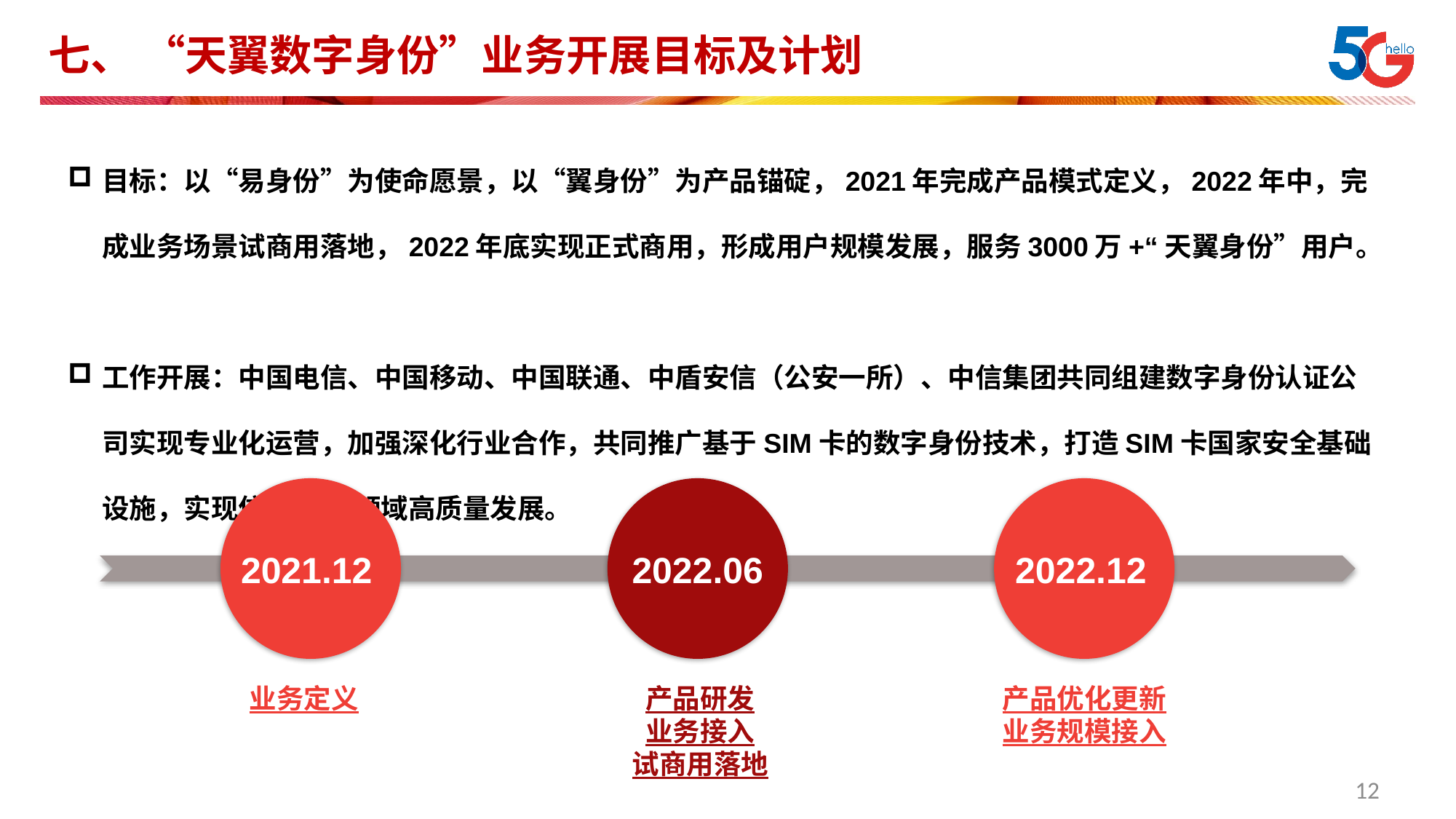

# 七、 “天翼数字身份”业务开展目标及计划
目标：以“易身份”为使命愿景，以“翼身份”为产品锚碇，2021年完成产品模式定义，2022年中，完成业务场景试商用落地，2022年底实现正式商用，形成用户规模发展，服务3000万+“天翼身份”用户。
工作开展：中国电信、中国移动、中国联通、中盾安信（公安一所）、中信集团共同组建数字身份认证公司实现专业化运营，加强深化行业合作，共同推广基于SIM卡的数字身份技术，打造SIM卡国家安全基础设施，实现信 息通信领域高质量发展。

2021.12
2022.06
2022.12

业务定义
产品研发
业务接入
试商用落地
产品优化更新
业务规模接入